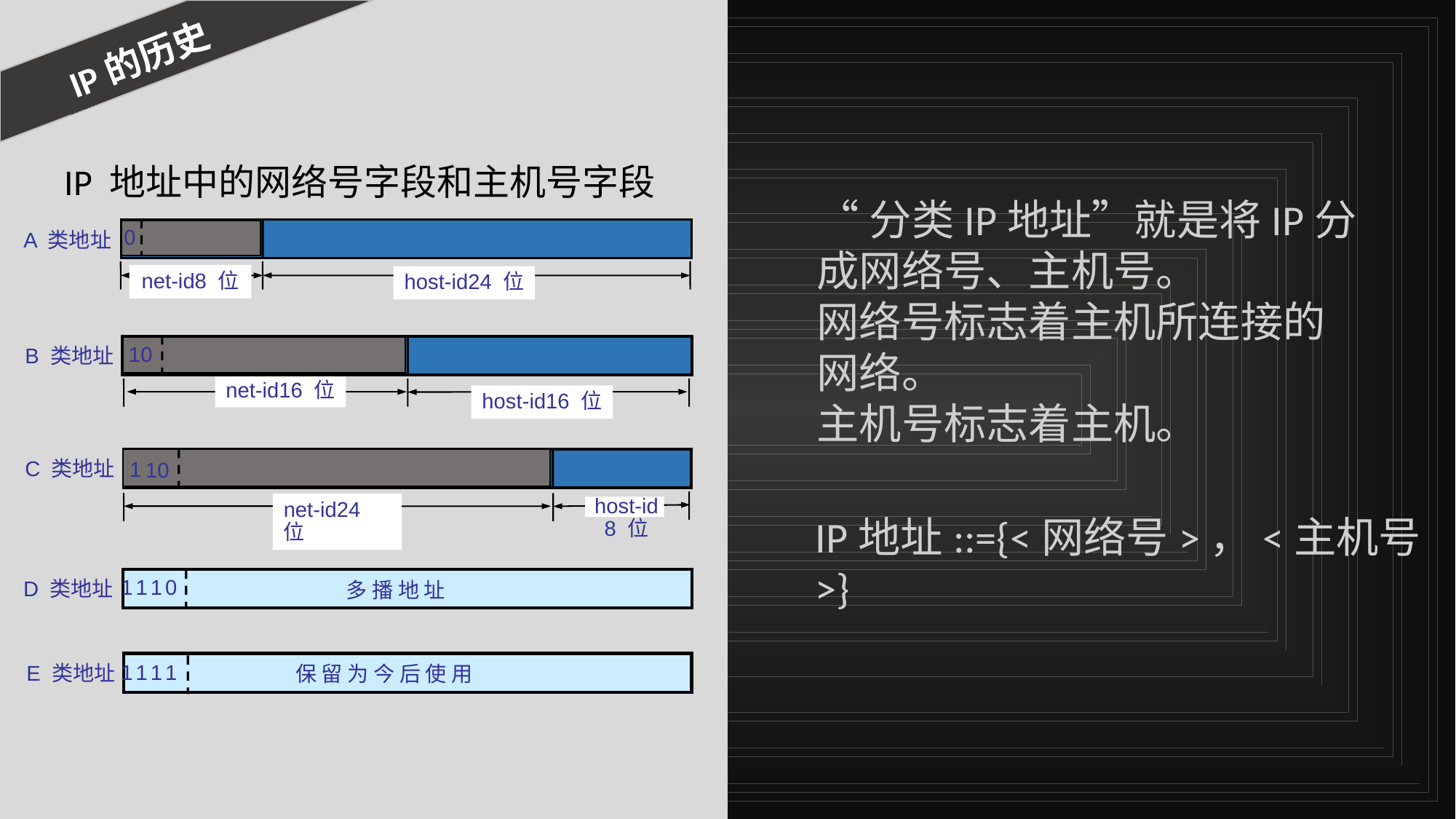

IP的历史
IP 地址中的网络号字段和主机号字段
0

A 类地址

net-id8 位
host-id24 位

1
0

B 类地址

net-id16 位

host-id16 位

C 类地址
1
1
0
host-id
8 位

net-id24 位

1 1 1 0

D 类地址
多 播 地 址

1 1 1 1
E 类地址
保 留 为 今 后 使 用

“分类IP地址”就是将IP分成网络号、主机号。
网络号标志着主机所连接的网络。
主机号标志着主机。
IP地址::={<网络号>，<主机号>}